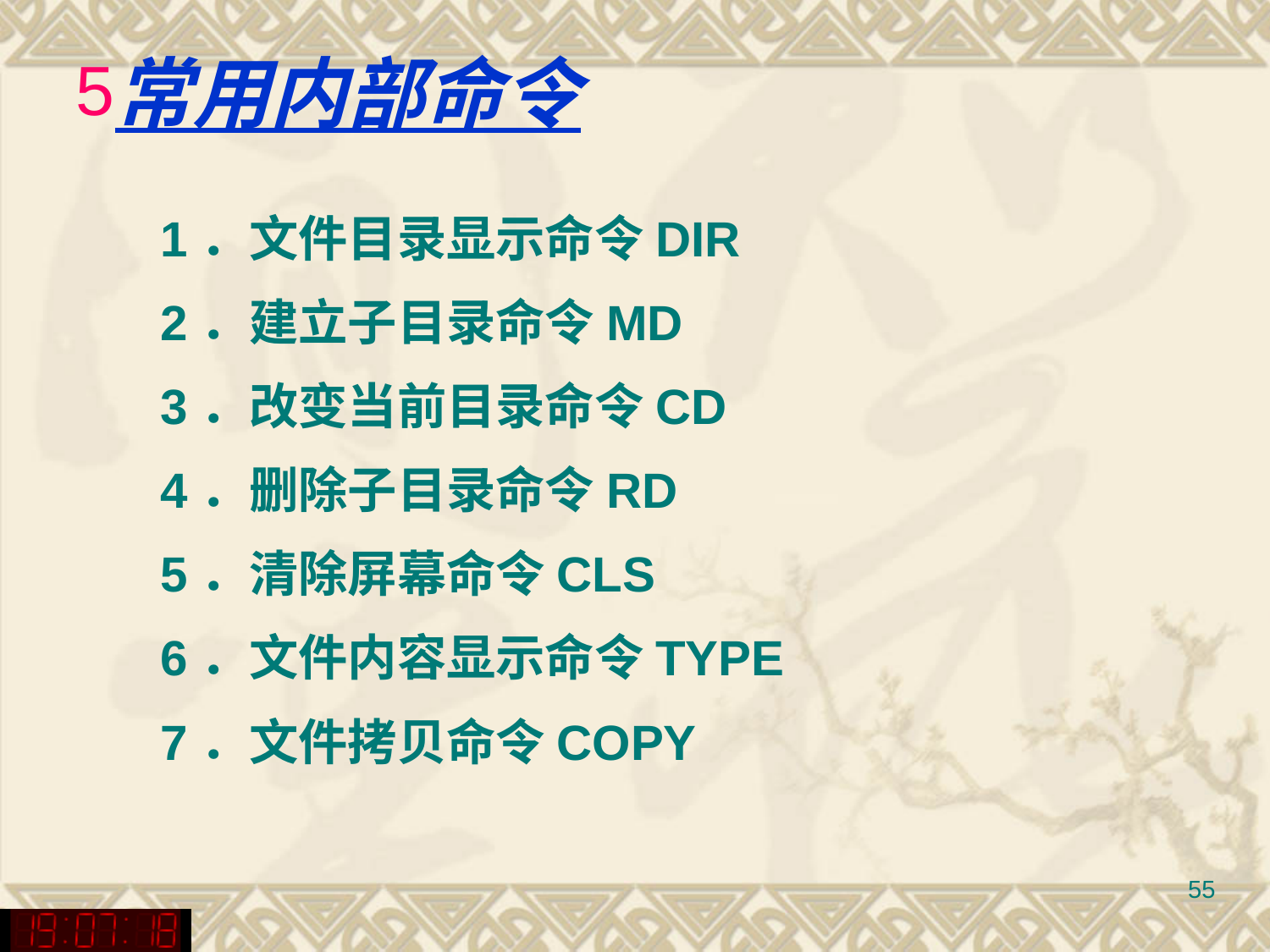

常用内部命令
1．文件目录显示命令DIR
2．建立子目录命令MD
3．改变当前目录命令CD
4．删除子目录命令RD
5．清除屏幕命令CLS
6．文件内容显示命令TYPE
7．文件拷贝命令COPY
55